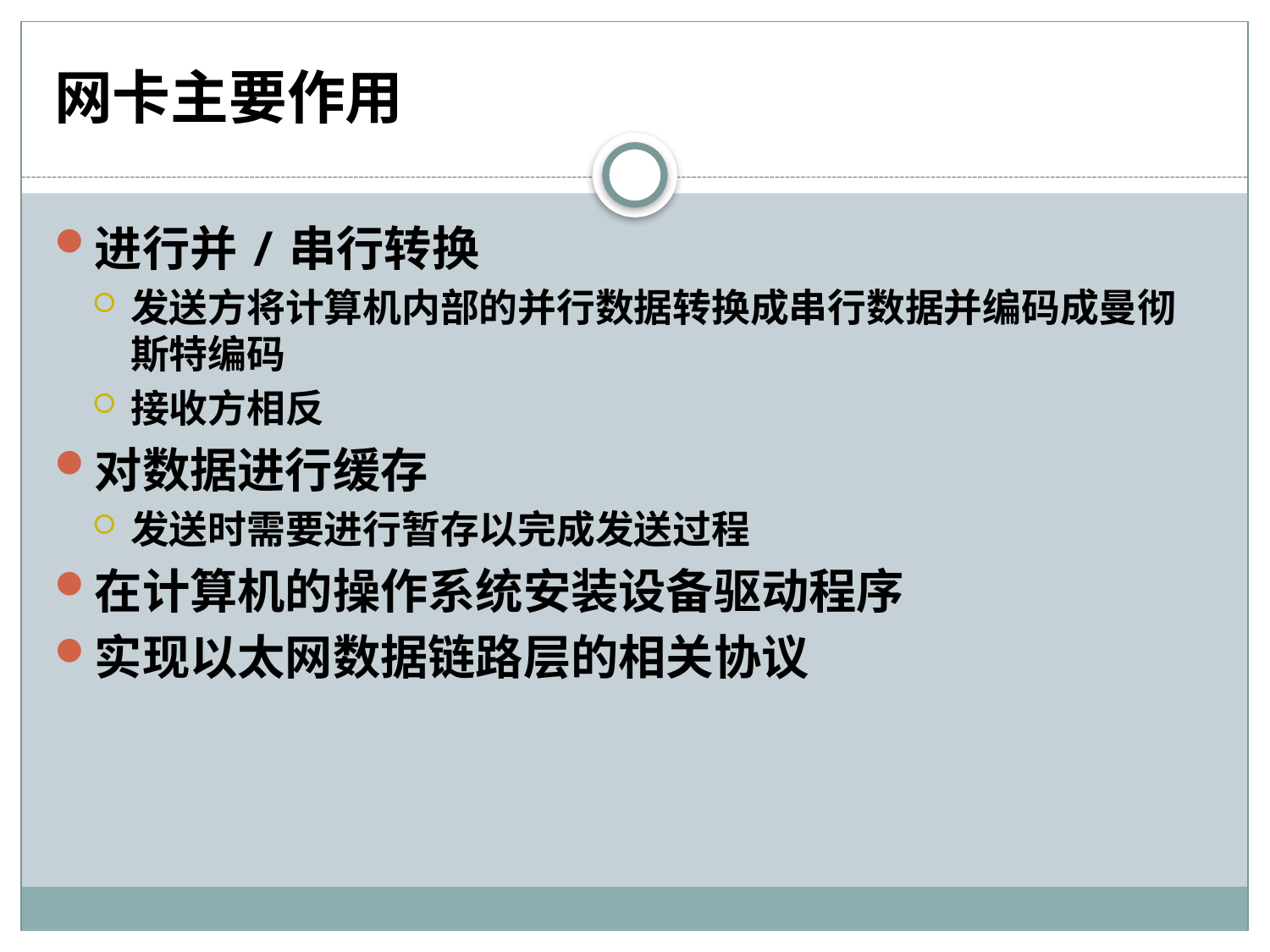

# 网卡主要作用
进行并/串行转换
发送方将计算机内部的并行数据转换成串行数据并编码成曼彻斯特编码
接收方相反
对数据进行缓存
发送时需要进行暂存以完成发送过程
在计算机的操作系统安装设备驱动程序
实现以太网数据链路层的相关协议